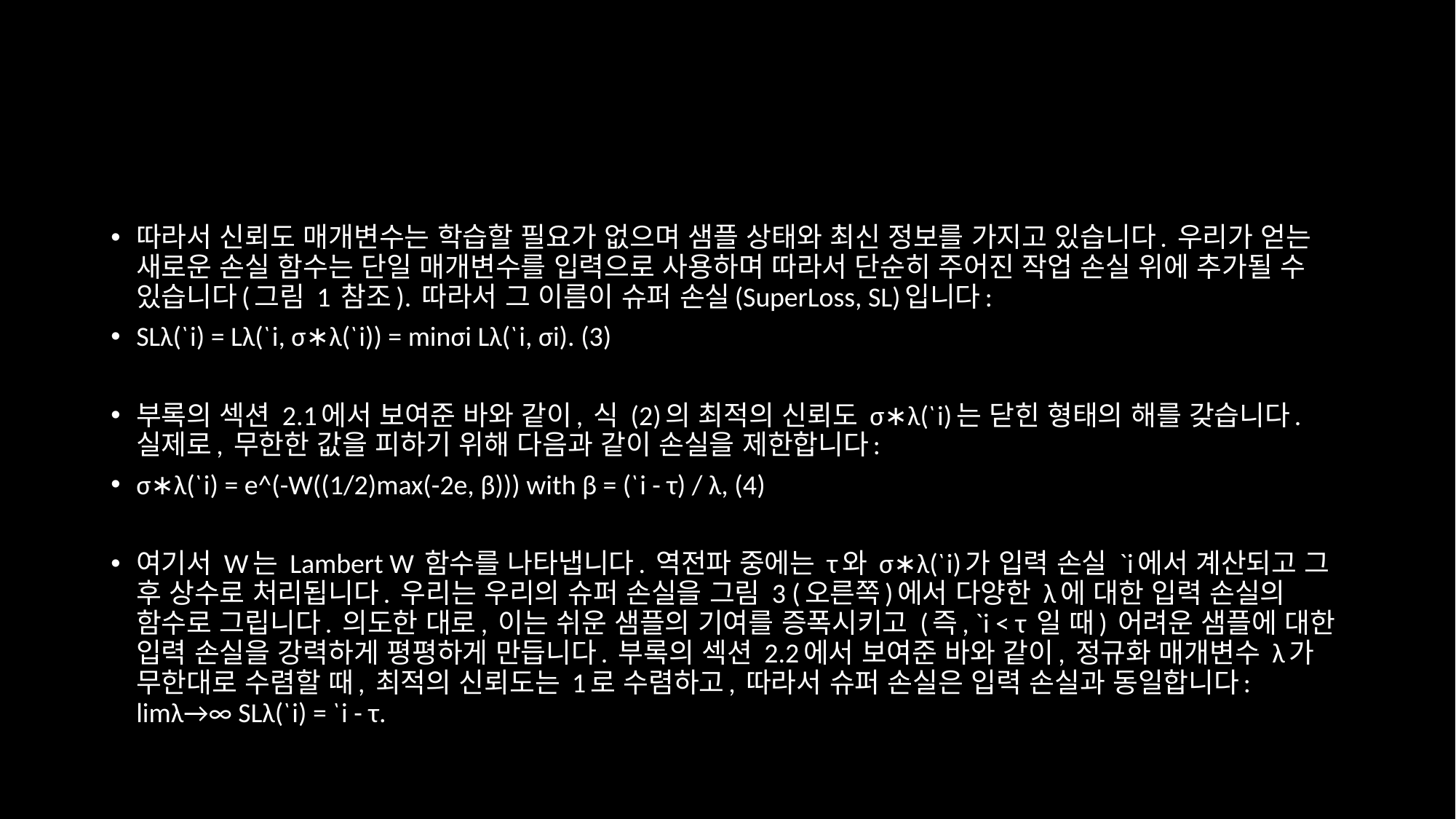

#
따라서 신뢰도 매개변수는 학습할 필요가 없으며 샘플 상태와 최신 정보를 가지고 있습니다. 우리가 얻는 새로운 손실 함수는 단일 매개변수를 입력으로 사용하며 따라서 단순히 주어진 작업 손실 위에 추가될 수 있습니다(그림 1 참조). 따라서 그 이름이 슈퍼 손실(SuperLoss, SL)입니다:
SLλ(`i) = Lλ(`i, σ∗λ(`i)) = minσi Lλ(`i, σi). (3)

부록의 섹션 2.1에서 보여준 바와 같이, 식 (2)의 최적의 신뢰도 σ∗λ(`i)는 닫힌 형태의 해를 갖습니다. 실제로, 무한한 값을 피하기 위해 다음과 같이 손실을 제한합니다:
σ∗λ(`i) = e^(-W((1/2)max(-2e, β))) with β = (`i - τ) / λ, (4)

여기서 W는 Lambert W 함수를 나타냅니다. 역전파 중에는 τ와 σ∗λ(`i)가 입력 손실 `i에서 계산되고 그 후 상수로 처리됩니다. 우리는 우리의 슈퍼 손실을 그림 3 (오른쪽)에서 다양한 λ에 대한 입력 손실의 함수로 그립니다. 의도한 대로, 이는 쉬운 샘플의 기여를 증폭시키고 (즉, `i < τ 일 때) 어려운 샘플에 대한 입력 손실을 강력하게 평평하게 만듭니다. 부록의 섹션 2.2에서 보여준 바와 같이, 정규화 매개변수 λ가 무한대로 수렴할 때, 최적의 신뢰도는 1로 수렴하고, 따라서 슈퍼 손실은 입력 손실과 동일합니다: limλ→∞ SLλ(`i) = `i - τ.